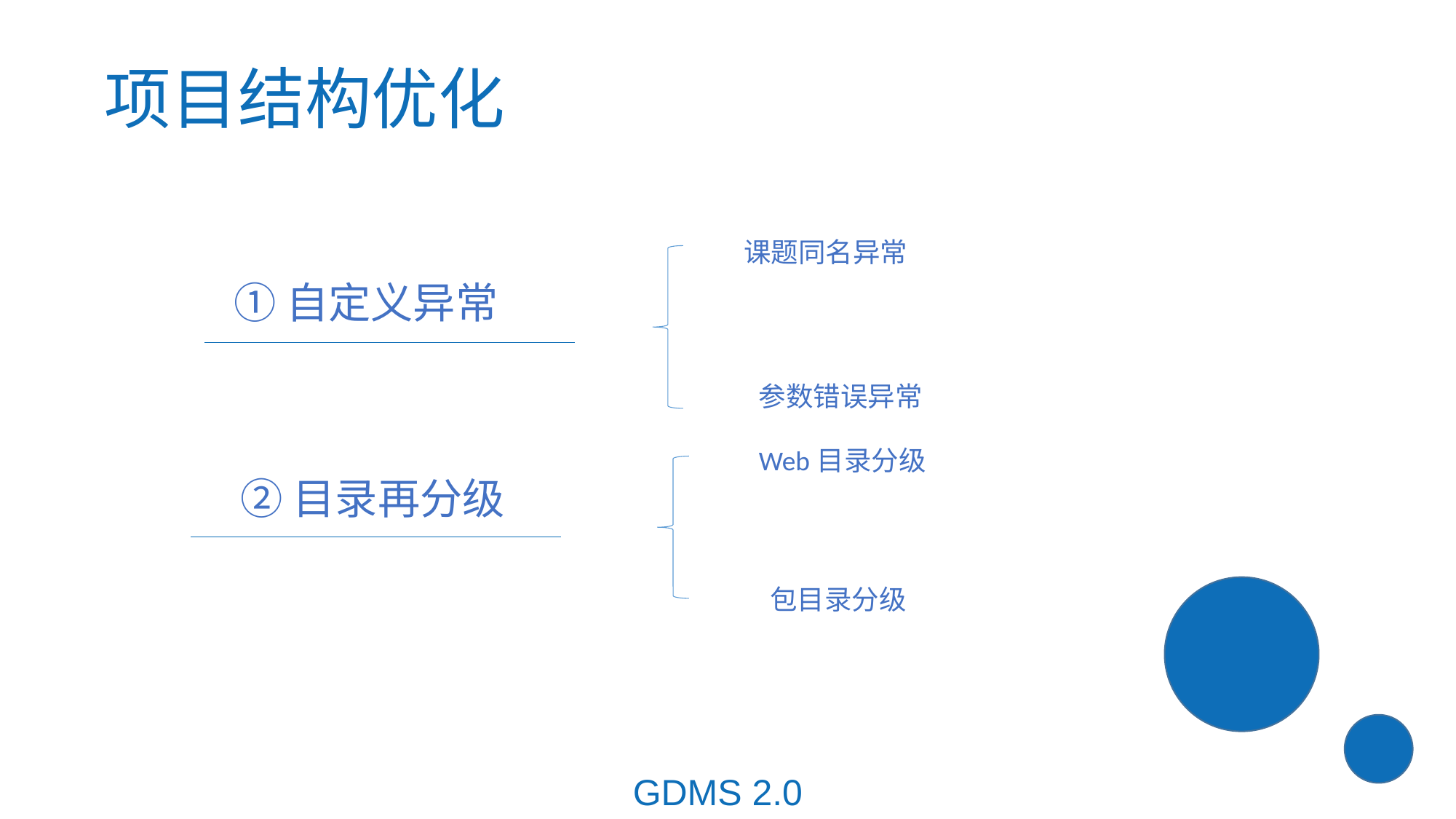

项目结构优化
课题同名异常

①自定义异常
参数错误异常
Web目录分级

②目录再分级
包目录分级

GDMS 2.0